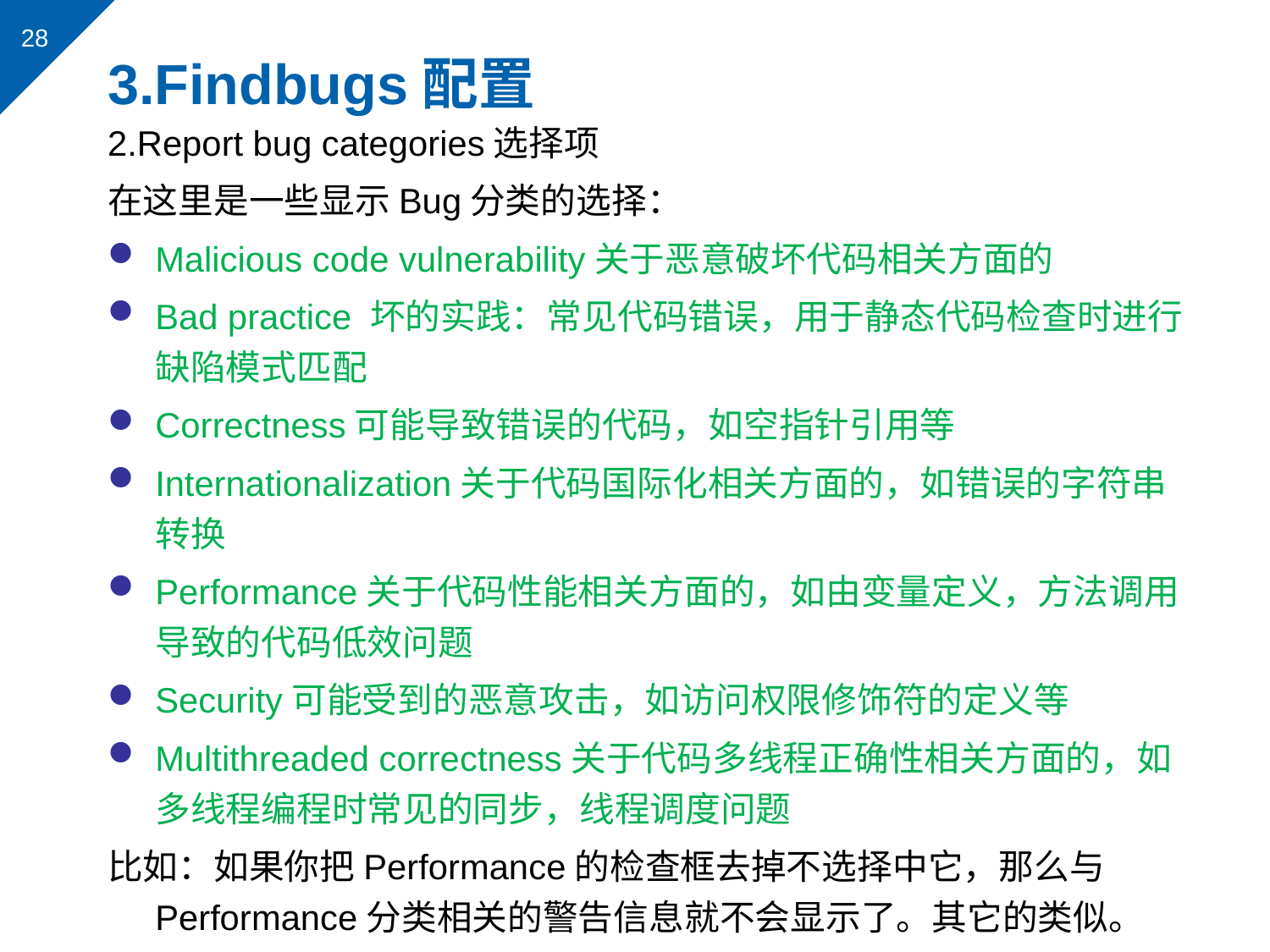

# 3.Findbugs配置
2.Report bug categories选择项
在这里是一些显示Bug分类的选择：
Malicious code vulnerability关于恶意破坏代码相关方面的
Bad practice 坏的实践：常见代码错误，用于静态代码检查时进行缺陷模式匹配
Correctness可能导致错误的代码，如空指针引用等
Internationalization关于代码国际化相关方面的，如错误的字符串转换
Performance关于代码性能相关方面的，如由变量定义，方法调用导致的代码低效问题
Security可能受到的恶意攻击，如访问权限修饰符的定义等
Multithreaded correctness关于代码多线程正确性相关方面的，如多线程编程时常见的同步，线程调度问题
比如：如果你把Performance的检查框去掉不选择中它，那么与Performance分类相关的警告信息就不会显示了。其它的类似。